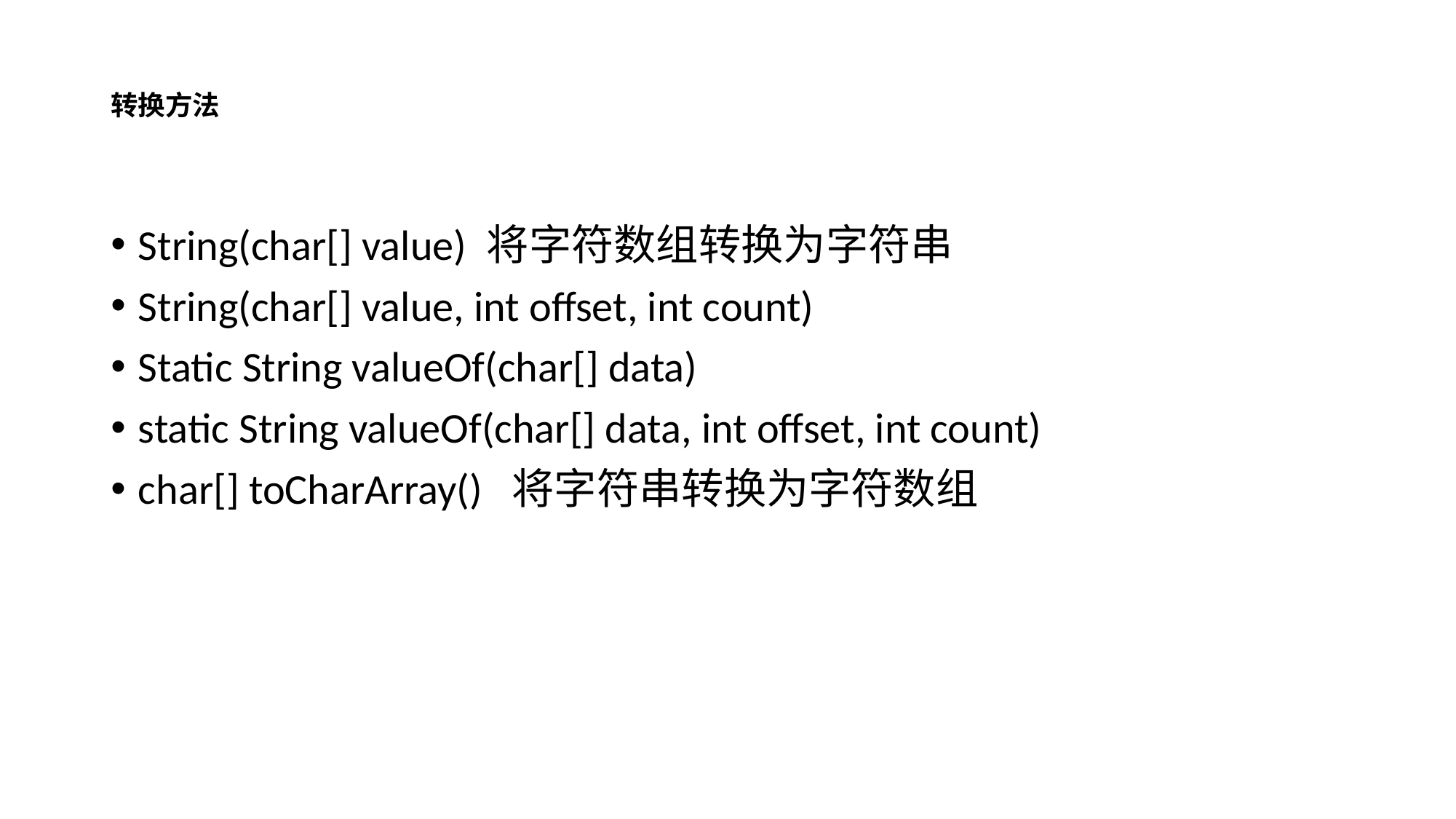

# 转换方法
String(char[] value) 将字符数组转换为字符串
String(char[] value, int offset, int count)
Static String valueOf(char[] data)
static String valueOf(char[] data, int offset, int count)
char[] toCharArray()  将字符串转换为字符数组